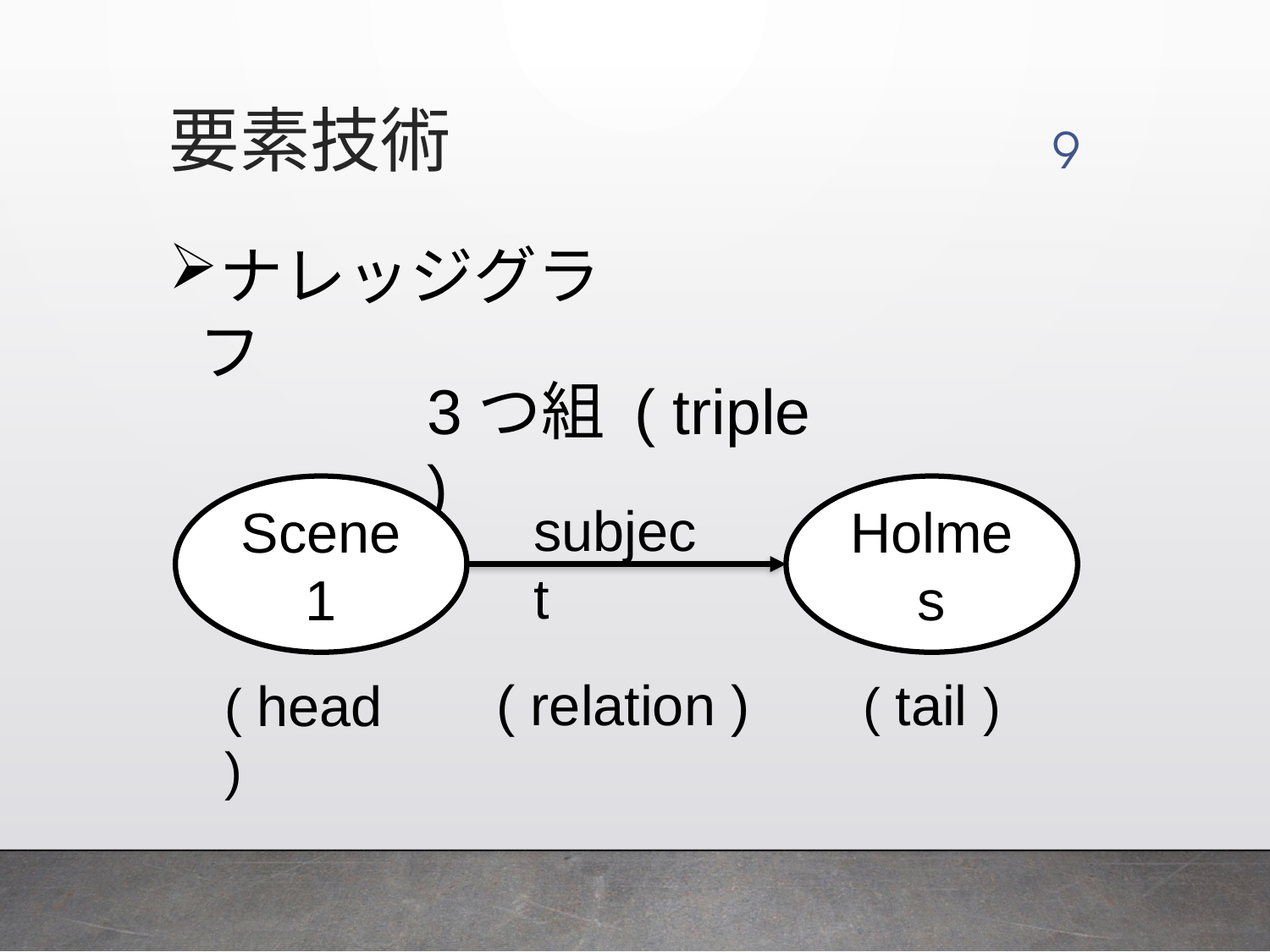

要素技術
9
ナレッジグラフ
3つ組 ( triple )
Scene1
Holmes
subject
( relation )
( tail )
( head )